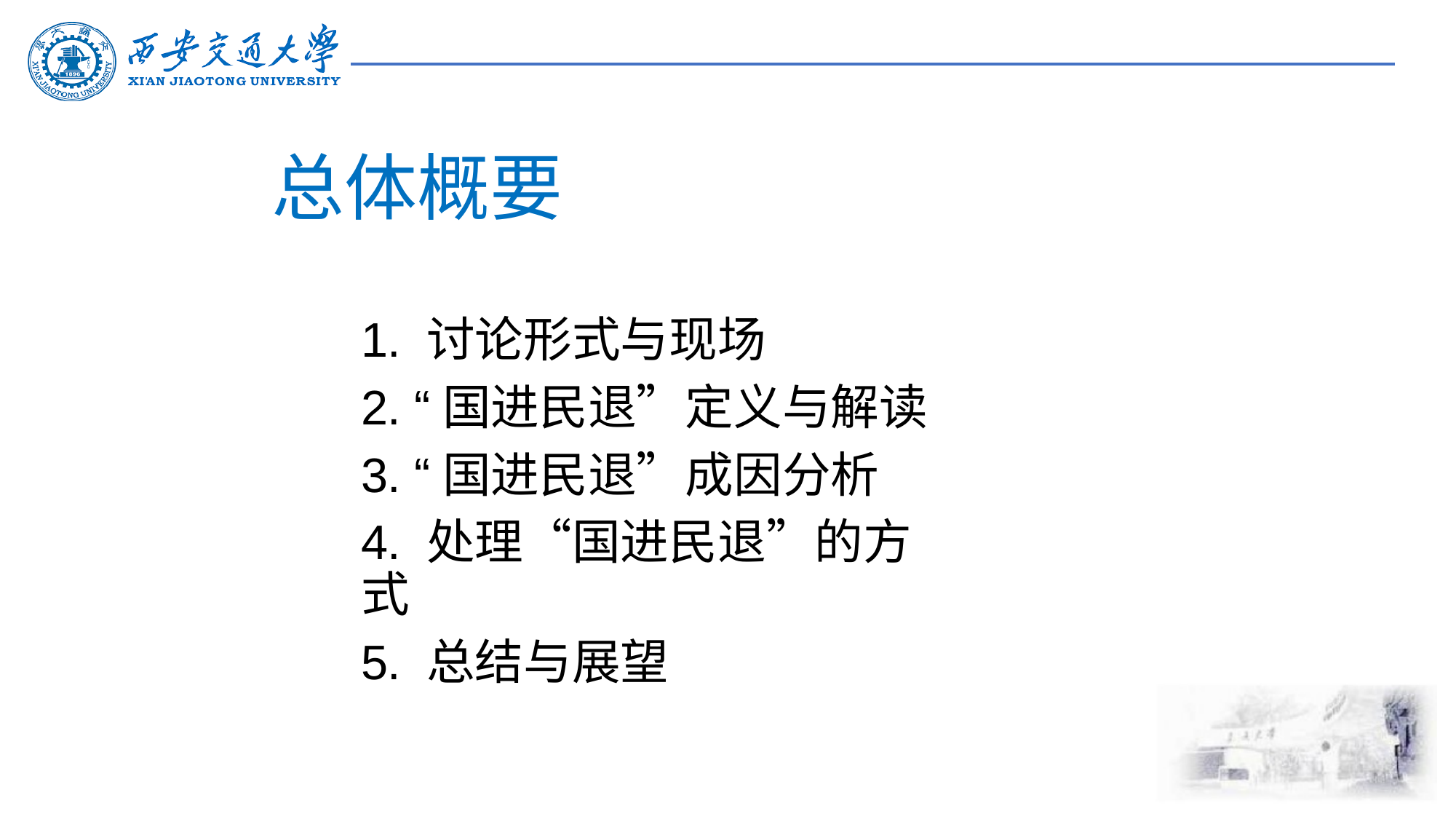

# 总体概要
1. 讨论形式与现场
2. “国进民退”定义与解读
3. “国进民退”成因分析
4. 处理“国进民退”的方式
5. 总结与展望